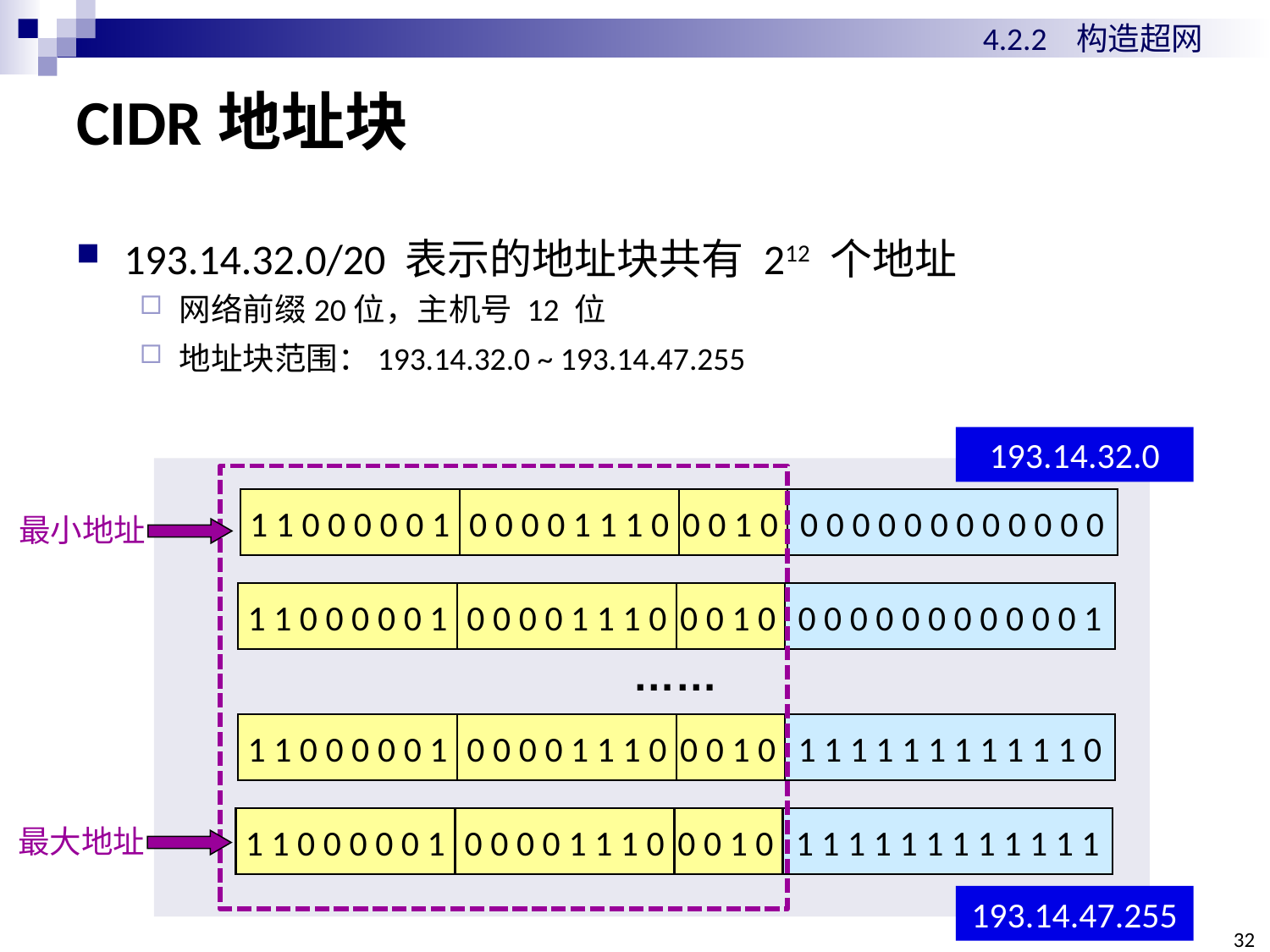

4.2.2   构造超网
# CIDR地址块
193.14.32.0/20 表示的地址块共有 212 个地址
网络前缀20位，主机号 12 位
地址块范围：193.14.32.0 ~ 193.14.47.255
193.14.32.0

0 0 0 0 0 0 0 0 0 0 0 0
0 0 1 0
1 1 0 0 0 0 0 1
0 0 0 0 1 1 1 0
最小地址

0 0 0 0 0 0 0 0 0 0 0 1
0 0 1 0
1 1 0 0 0 0 0 1
0 0 0 0 1 1 1 0
……
1 1 1 1 1 1 1 1 1 1 1 0
0 0 1 0
1 1 0 0 0 0 0 1
0 0 0 0 1 1 1 0
1 1 1 1 1 1 1 1 1 1 1 1
0 0 1 0
1 1 0 0 0 0 0 1
0 0 0 0 1 1 1 0
最大地址

193.14.47.255
32